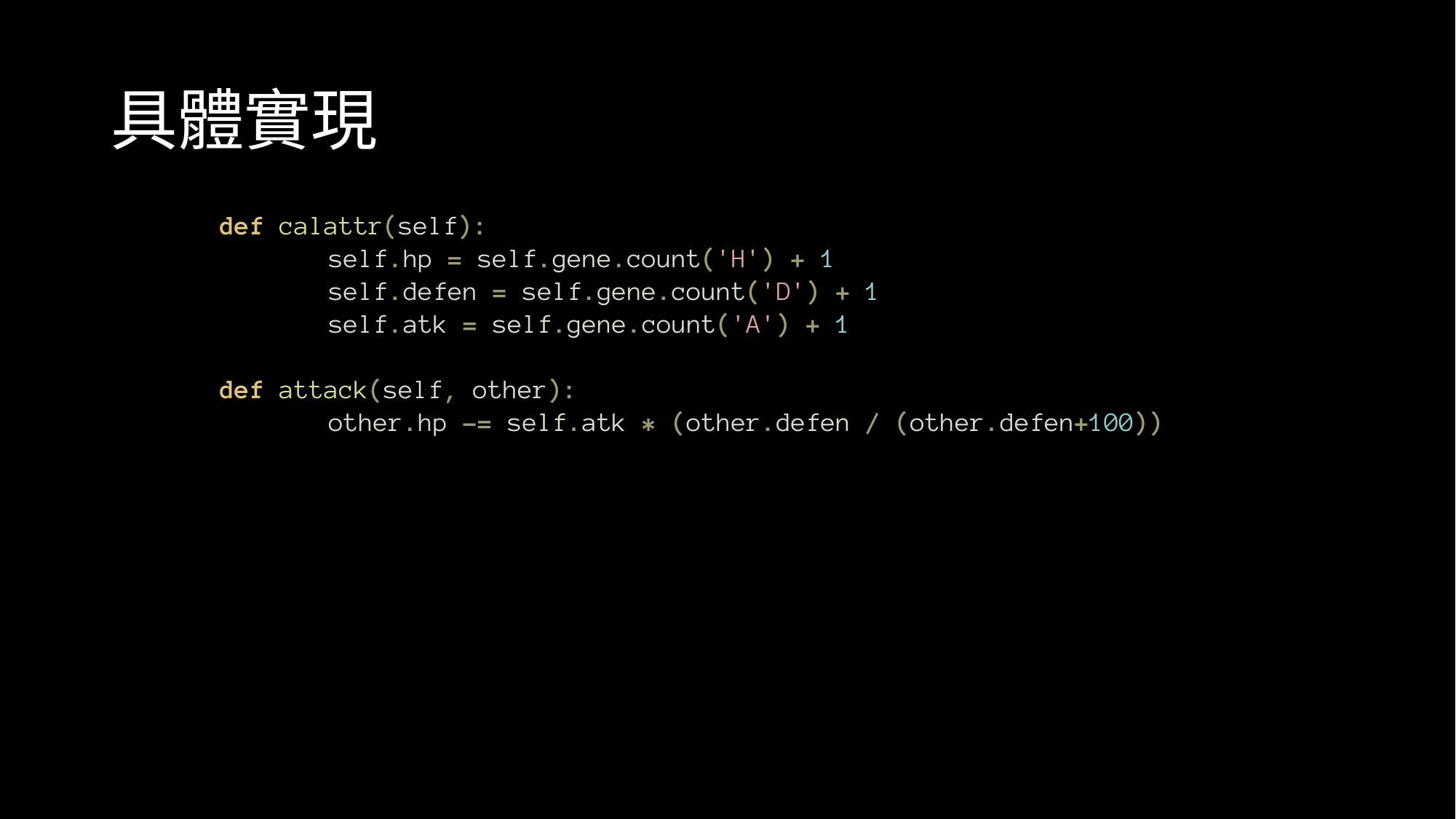

# 具體實現
	def calattr(self):
		self.hp = self.gene.count('H') + 1
		self.defen = self.gene.count('D') + 1
		self.atk = self.gene.count('A') + 1

	def attack(self, other):
		other.hp -= self.atk * (other.defen / (other.defen+100))